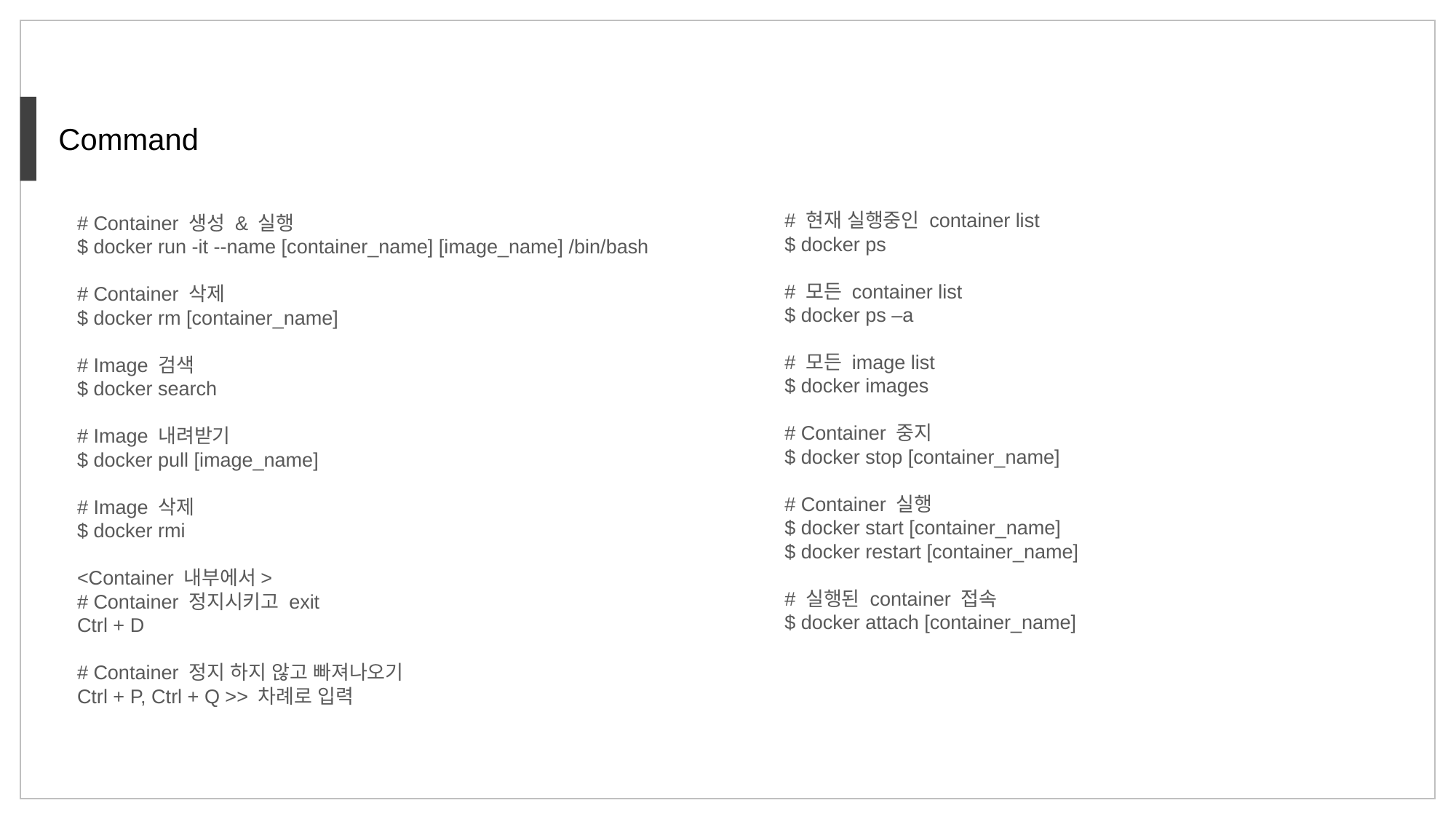

Command
# 현재 실행중인 container list
$ docker ps

# 모든 container list
$ docker ps –a

# 모든 image list
$ docker images

# Container 중지
$ docker stop [container_name]

# Container 실행
$ docker start [container_name]
$ docker restart [container_name]

# 실행된 container 접속
$ docker attach [container_name]

# Container 생성 & 실행
$ docker run -it --name [container_name] [image_name] /bin/bash

# Container 삭제
$ docker rm [container_name]

# Image 검색
$ docker search

# Image 내려받기
$ docker pull [image_name]

# Image 삭제
$ docker rmi

<Container 내부에서>
# Container 정지시키고 exit
Ctrl + D

# Container 정지 하지 않고 빠져나오기
Ctrl + P, Ctrl + Q >> 차례로 입력